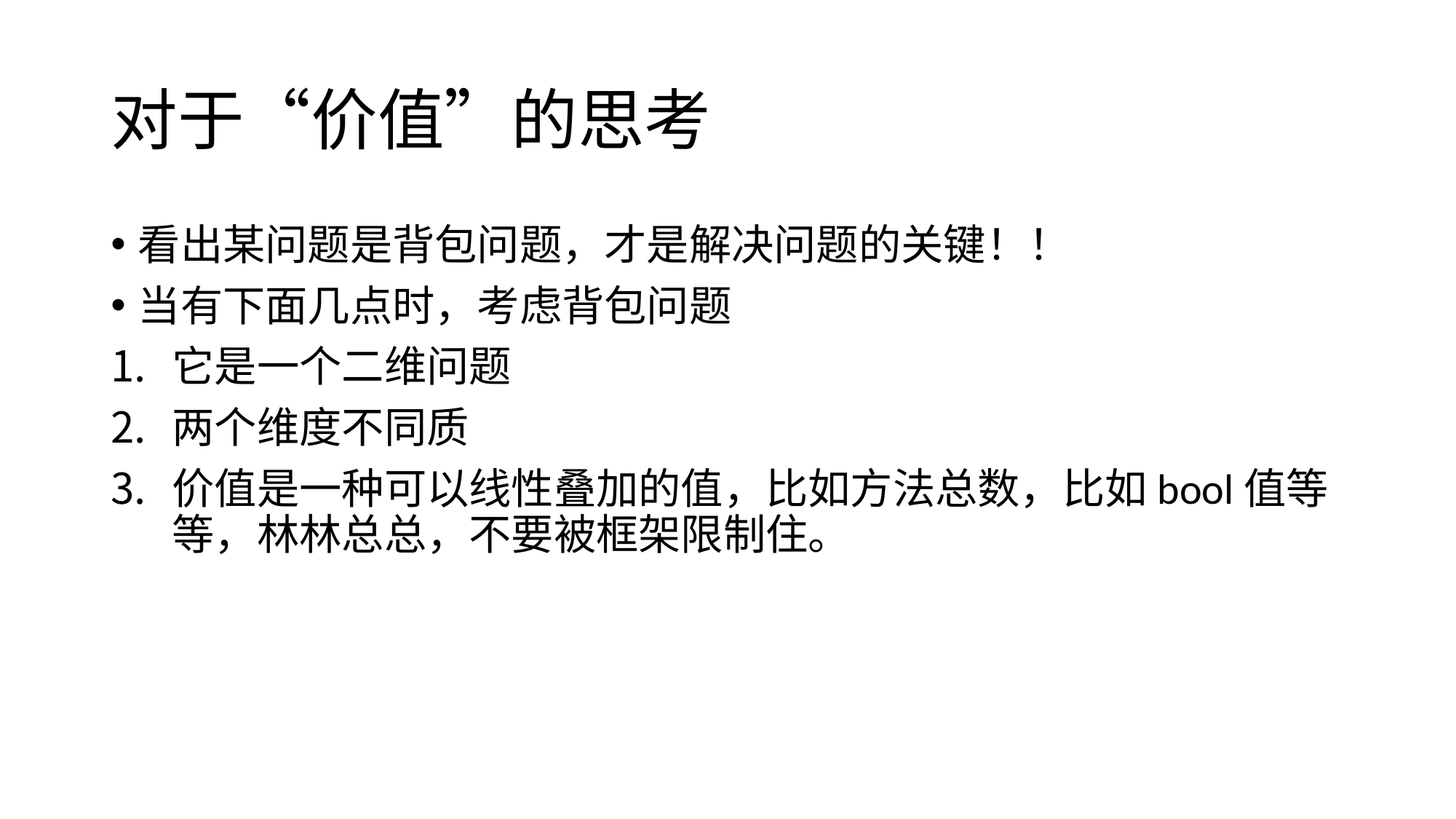

# 对于“价值”的思考
看出某问题是背包问题，才是解决问题的关键！！
当有下面几点时，考虑背包问题
它是一个二维问题
两个维度不同质
价值是一种可以线性叠加的值，比如方法总数，比如bool值等等，林林总总，不要被框架限制住。